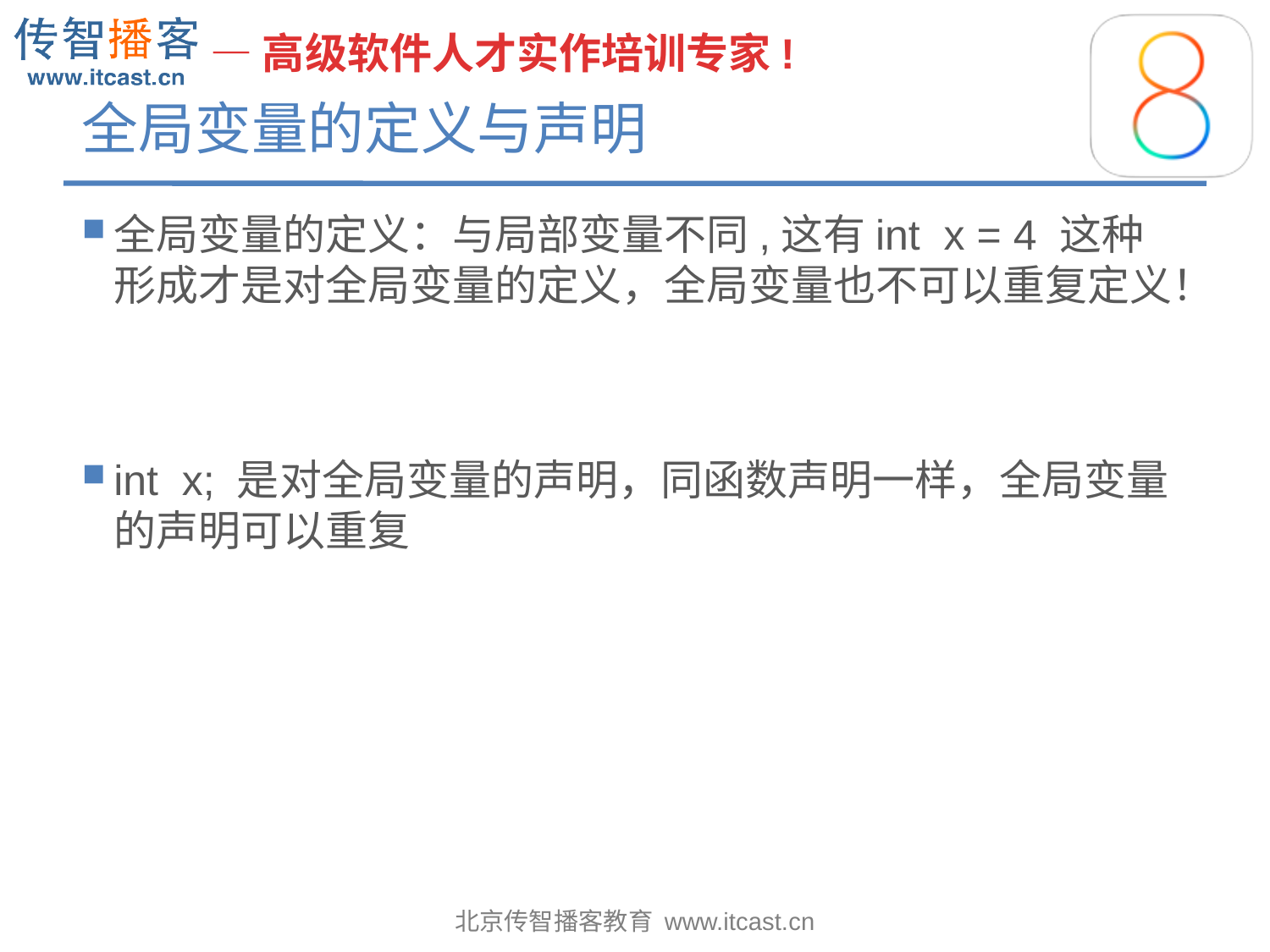

# 全局变量的定义与声明
全局变量的定义：与局部变量不同,这有int  x = 4 这种形成才是对全局变量的定义，全局变量也不可以重复定义！

int  x; 是对全局变量的声明，同函数声明一样，全局变量的声明可以重复